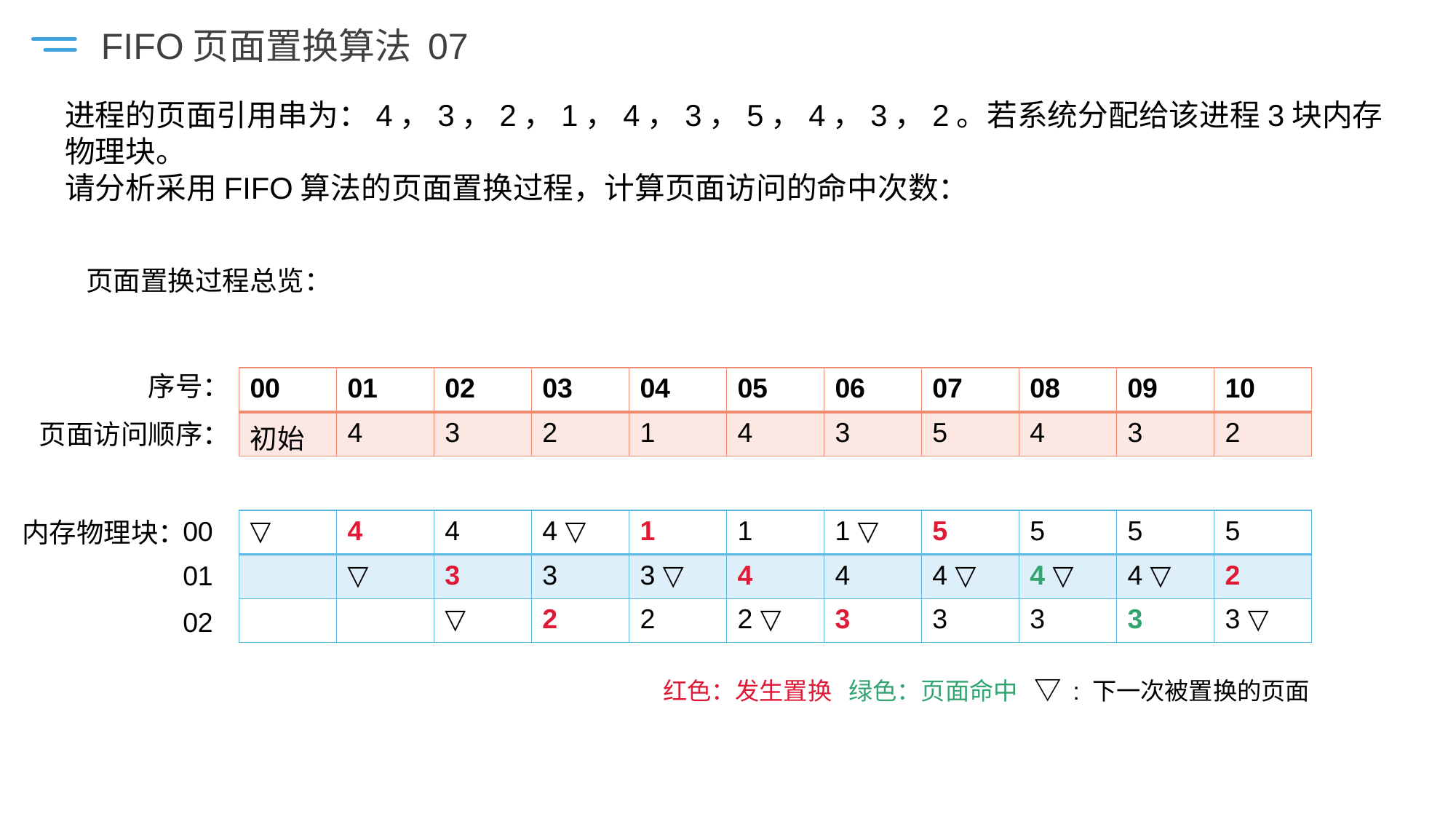

FIFO页面置换算法 07
进程的页面引用串为：4，3，2，1，4，3，5，4，3，2。若系统分配给该进程3块内存物理块。
请分析采用FIFO算法的页面置换过程，计算页面访问的命中次数：

页面置换过程总览：
序号：
| 00 | 01 | 02 | 03 | 04 | 05 | 06 | 07 | 08 | 09 | 10 |
| --- | --- | --- | --- | --- | --- | --- | --- | --- | --- | --- |
| 初始 | 4 | 3 | 2 | 1 | 4 | 3 | 5 | 4 | 3 | 2 |
页面访问顺序：

00
内存物理块：
| ▽ | 4 | 4 | 4 ▽ | 1 | 1 | 1 ▽ | 5 | 5 | 5 | 5 |
| --- | --- | --- | --- | --- | --- | --- | --- | --- | --- | --- |
|  | ▽ | 3 | 3 | 3 ▽ | 4 | 4 | 4 ▽ | 4 ▽ | 4 ▽ | 2 |
|  |  | ▽ | 2 | 2 | 2 ▽ | 3 | 3 | 3 | 3 | 3 ▽ |
01
02
红色：发生置换   绿色：页面命中   ▽ : 下一次被置换的页面